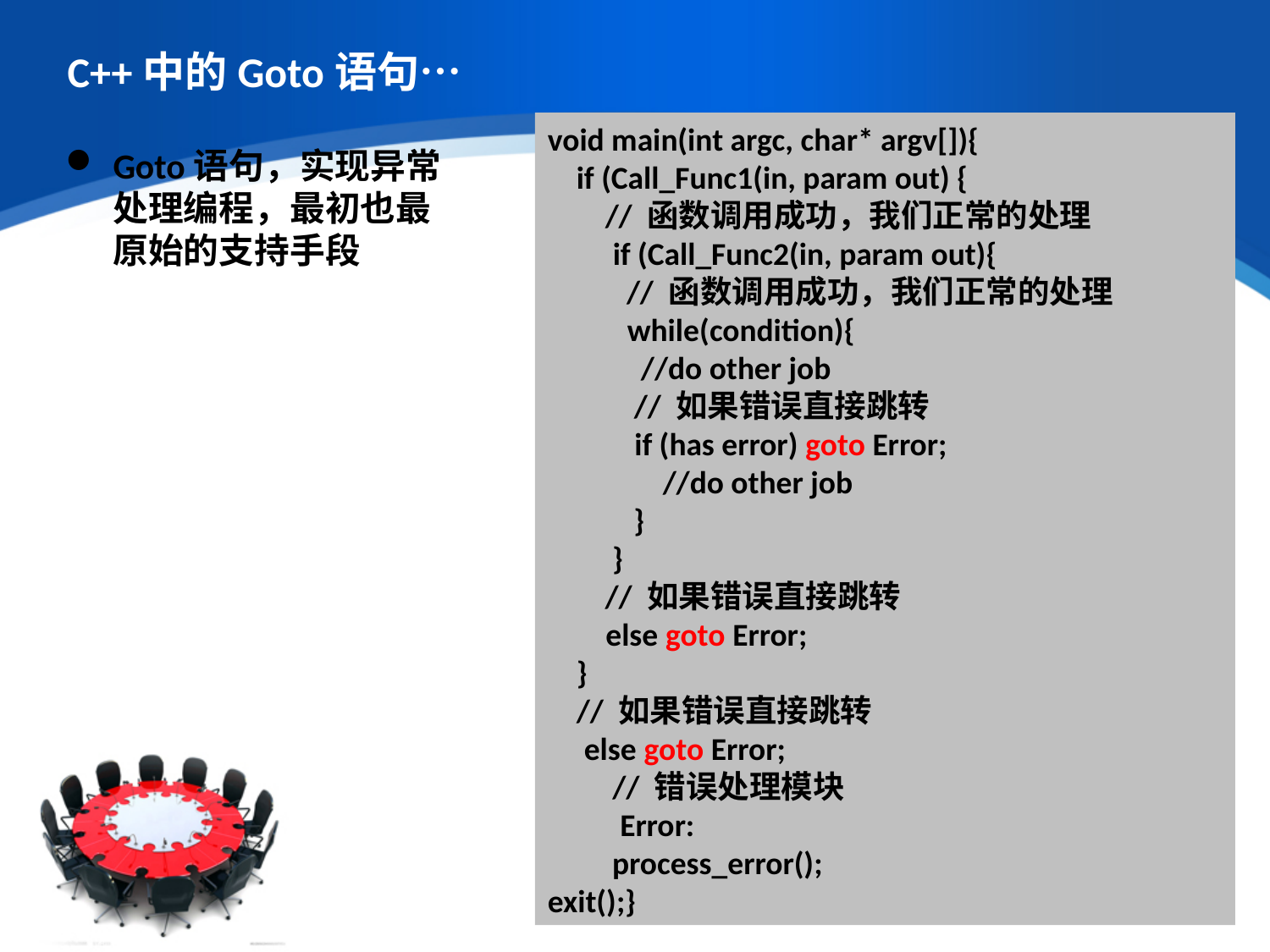

# C++中的Goto语句…
void main(int argc, char* argv[]){
    if (Call_Func1(in, param out) {
        // 函数调用成功，我们正常的处理
        if (Call_Func2(in, param out){
           // 函数调用成功，我们正常的处理
          while(condition){
             //do other job
            // 如果错误直接跳转
           if (has error) goto Error;
                //do other job
            }
         }
        // 如果错误直接跳转
       else goto Error;
    }
    // 如果错误直接跳转
    else goto Error;
         // 错误处理模块
         Error:
         process_error();
exit();}
Goto语句，实现异常处理编程，最初也最原始的支持手段